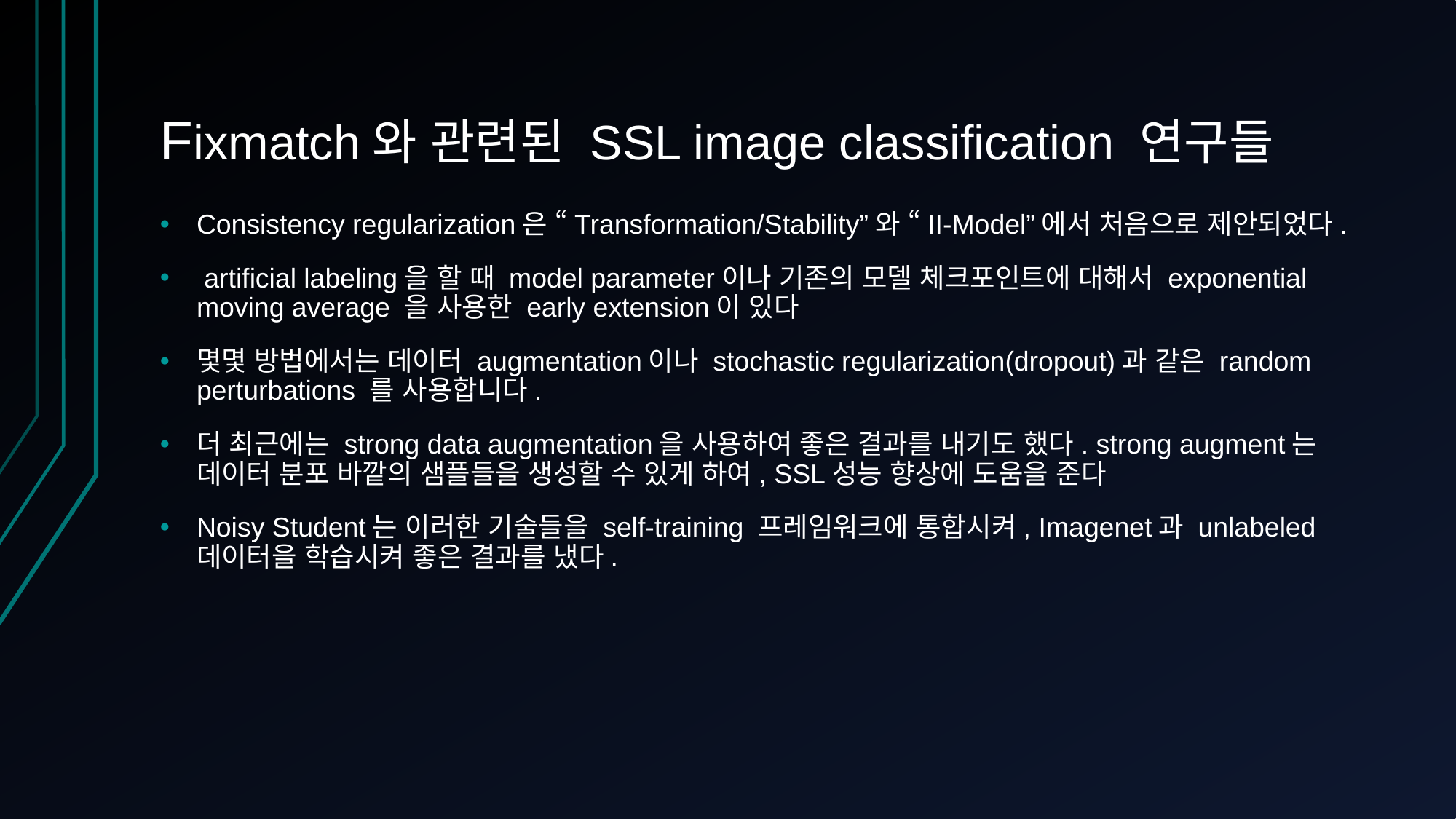

# Fixmatch와 관련된 SSL image classification 연구들
Consistency regularization은 “Transformation/Stability”와 “II-Model”에서 처음으로 제안되었다.
 artificial labeling을 할 때 model parameter이나 기존의 모델 체크포인트에 대해서 exponential moving average 을 사용한 early extension이 있다
몇몇 방법에서는 데이터 augmentation이나 stochastic regularization(dropout)과 같은 random perturbations 를 사용합니다.
더 최근에는 strong data augmentation을 사용하여 좋은 결과를 내기도 했다. strong augment는 데이터 분포 바깥의 샘플들을 생성할 수 있게 하여, SSL성능 향상에 도움을 준다
Noisy Student는 이러한 기술들을 self-training 프레임워크에 통합시켜, Imagenet과 unlabeled데이터을 학습시켜 좋은 결과를 냈다.